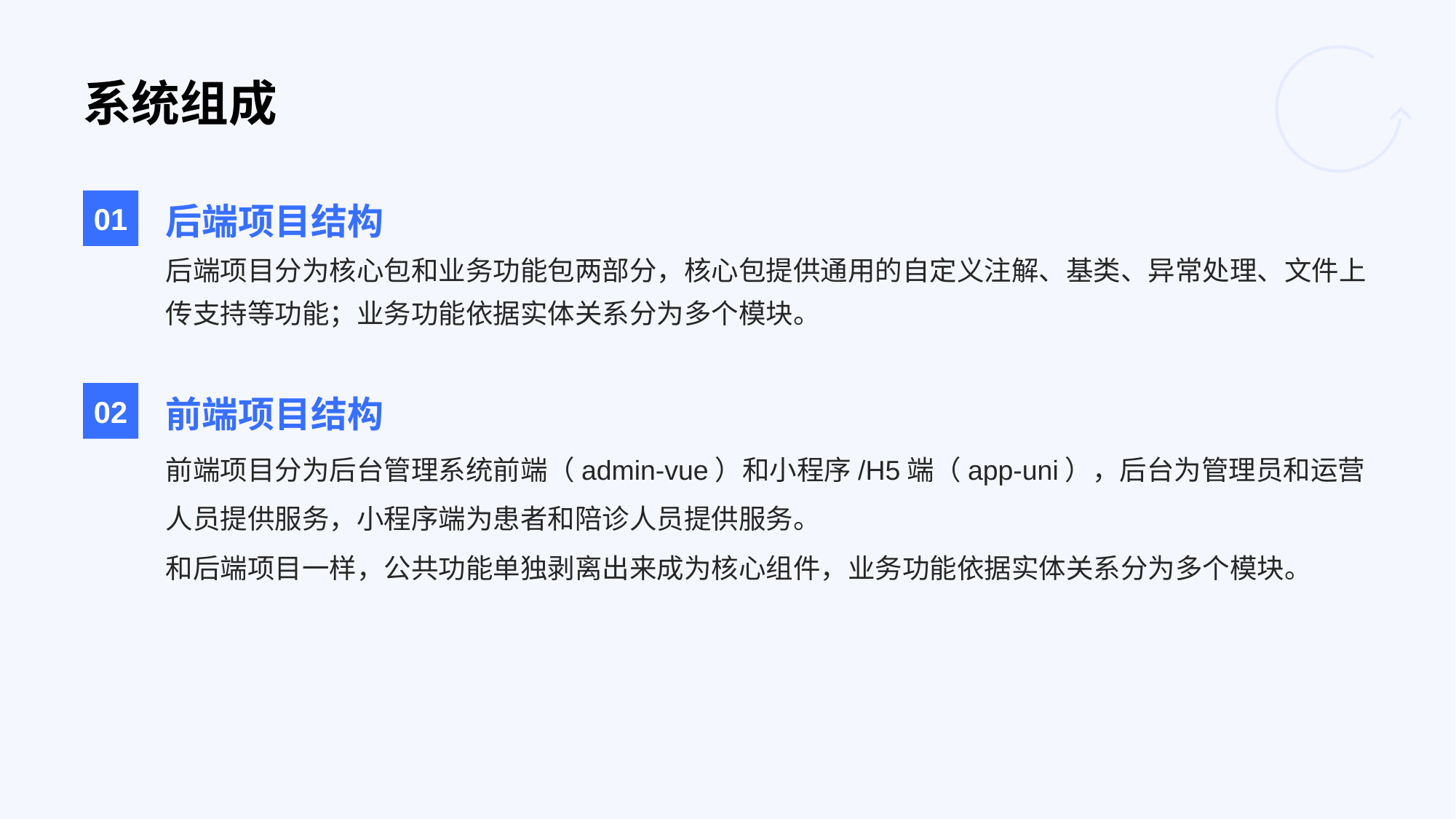

# 系统组成
01
后端项目结构
后端项目分为核心包和业务功能包两部分，核心包提供通用的自定义注解、基类、异常处理、文件上传支持等功能；业务功能依据实体关系分为多个模块。
02
前端项目结构
前端项目分为后台管理系统前端（admin-vue）和小程序/H5端（app-uni），后台为管理员和运营人员提供服务，小程序端为患者和陪诊人员提供服务。
和后端项目一样，公共功能单独剥离出来成为核心组件，业务功能依据实体关系分为多个模块。